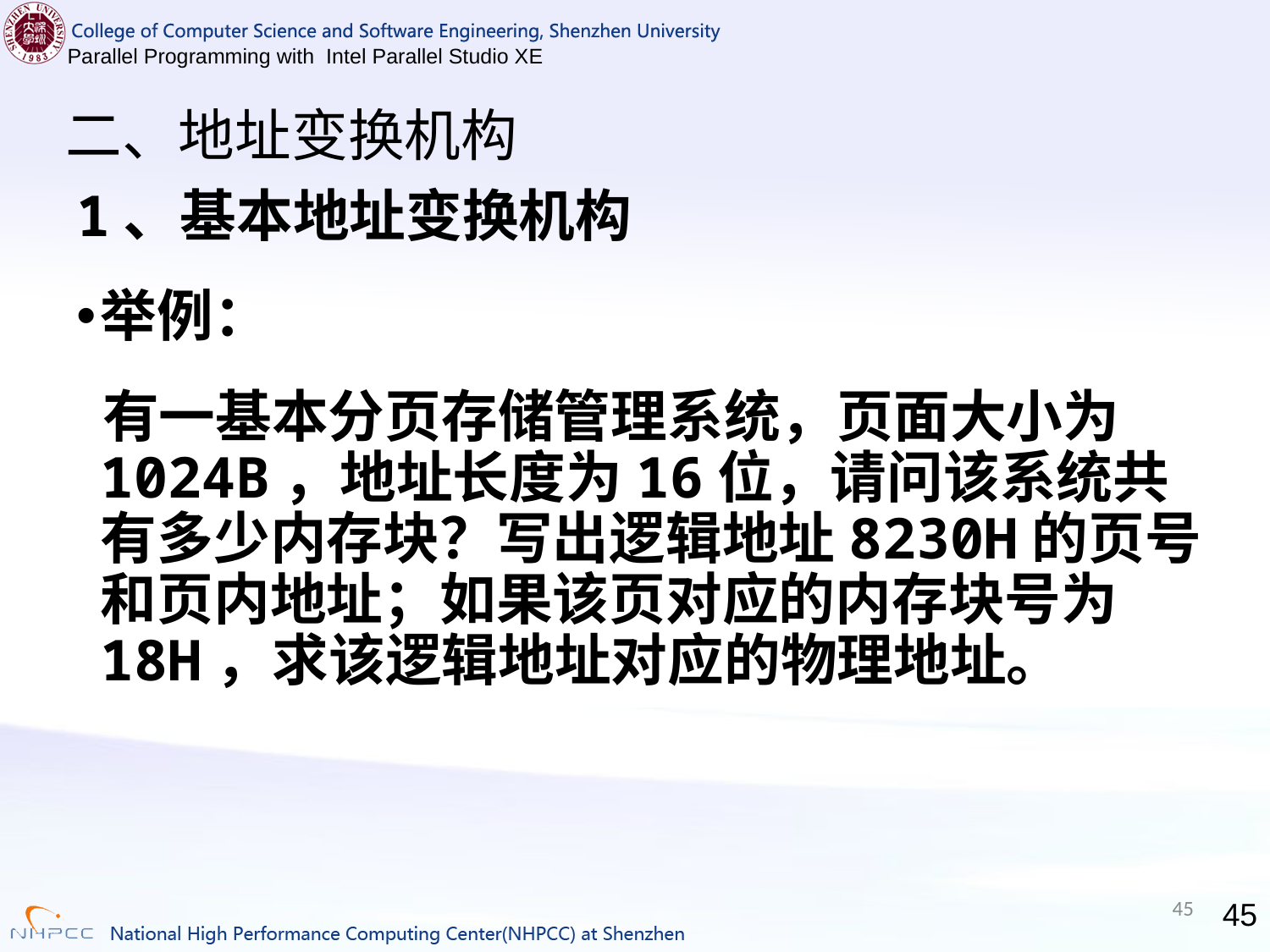

# 二、地址变换机构
1、基本地址变换机构
举例：
 有一基本分页存储管理系统，页面大小为1024B，地址长度为16位，请问该系统共有多少内存块？写出逻辑地址8230H的页号和页内地址；如果该页对应的内存块号为18H，求该逻辑地址对应的物理地址。
45
45